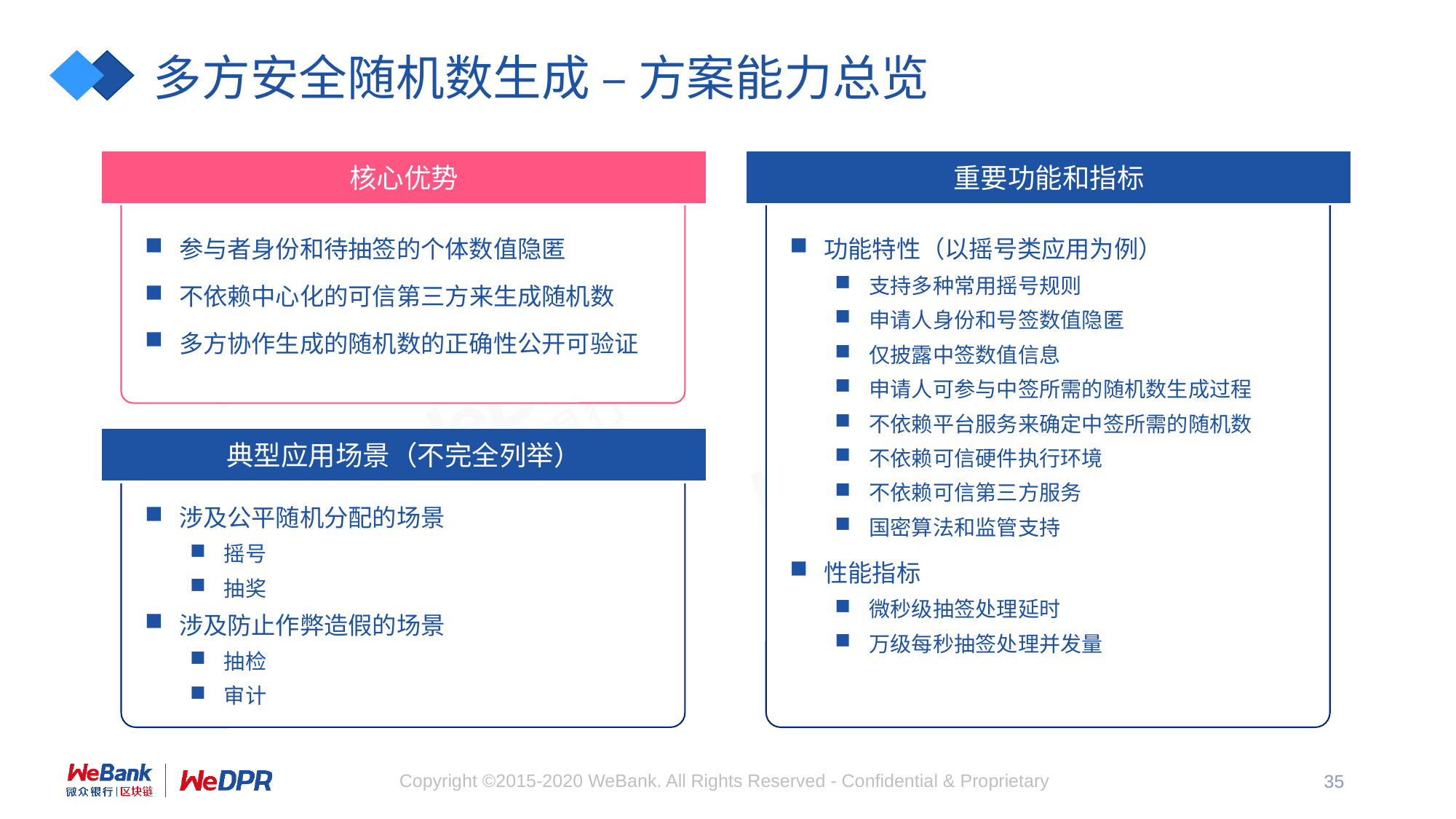

# 多方安全随机数生成 – 方案能力总览
核心优势
重要功能和指标

参与者身份和待抽签的个体数值隐匿
不依赖中心化的可信第三方来生成随机数
多方协作生成的随机数的正确性公开可验证
功能特性（以摇号类应用为例）
支持多种常用摇号规则
申请人身份和号签数值隐匿
仅披露中签数值信息
申请人可参与中签所需的随机数生成过程
不依赖平台服务来确定中签所需的随机数
不依赖可信硬件执行环境
不依赖可信第三方服务
国密算法和监管支持
性能指标
微秒级抽签处理延时
万级每秒抽签处理并发量
典型应用场景（不完全列举）

涉及公平随机分配的场景
摇号
抽奖
涉及防止作弊造假的场景
抽检
审计
35